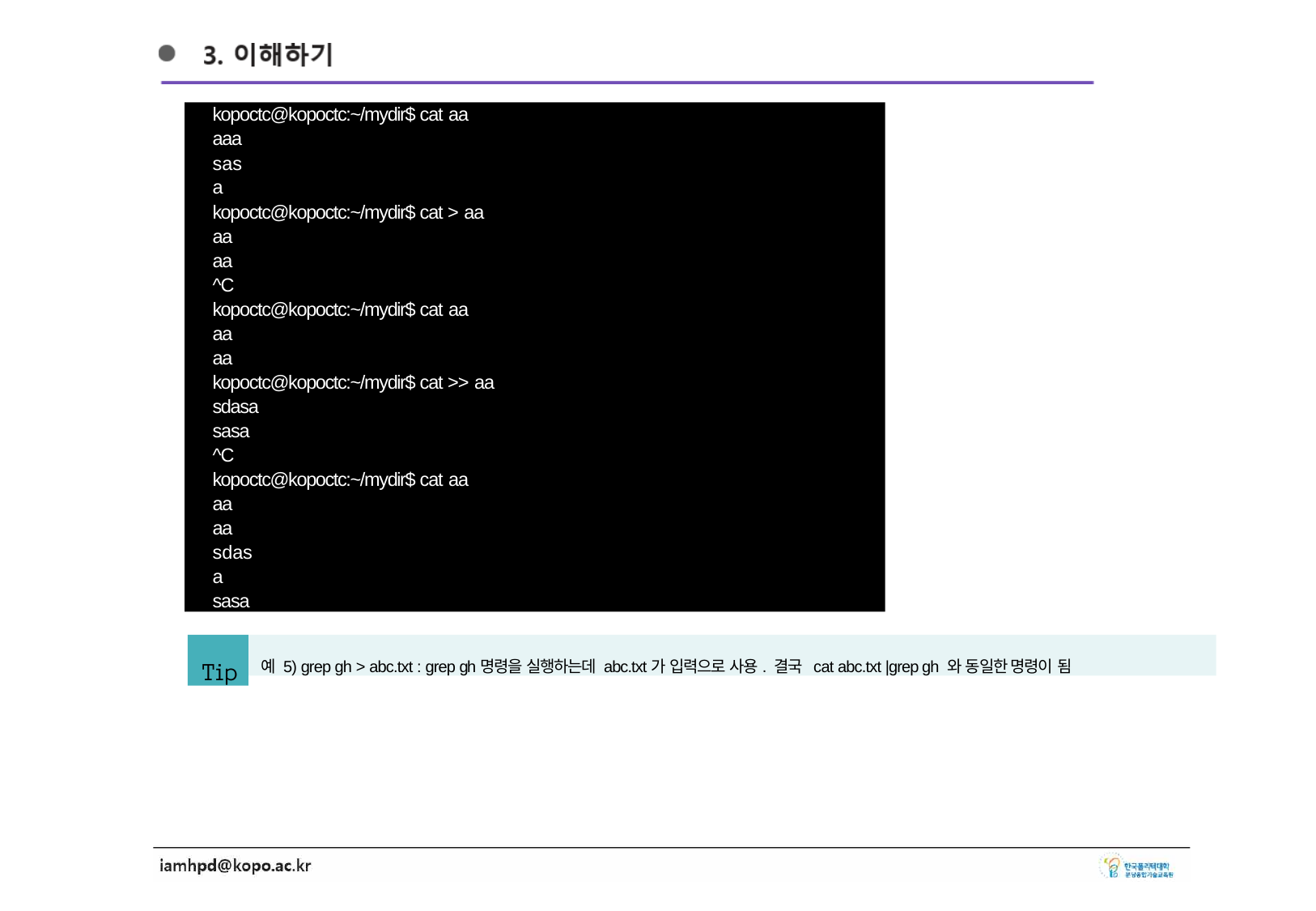

kopoctc@kopoctc:~/mydir$ cat aa
aaa  sasa
kopoctc@kopoctc:~/mydir$ cat > aa  aa
aa
^C
kopoctc@kopoctc:~/mydir$ cat aa  aa
aa
kopoctc@kopoctc:~/mydir$ cat >> aa  sdasa
sasa
^C
kopoctc@kopoctc:~/mydir$ cat aa  aa
aa  sdasa  sasa
<그림 Ⅰ-48> 리다이렉션 명령어 사용
Tip

예 5) grep gh > abc.txt : grep gh명령을 실행하는데 abc.txt가 입력으로 사용. 결국  cat abc.txt |grep gh 와 동일한 명령이 됨